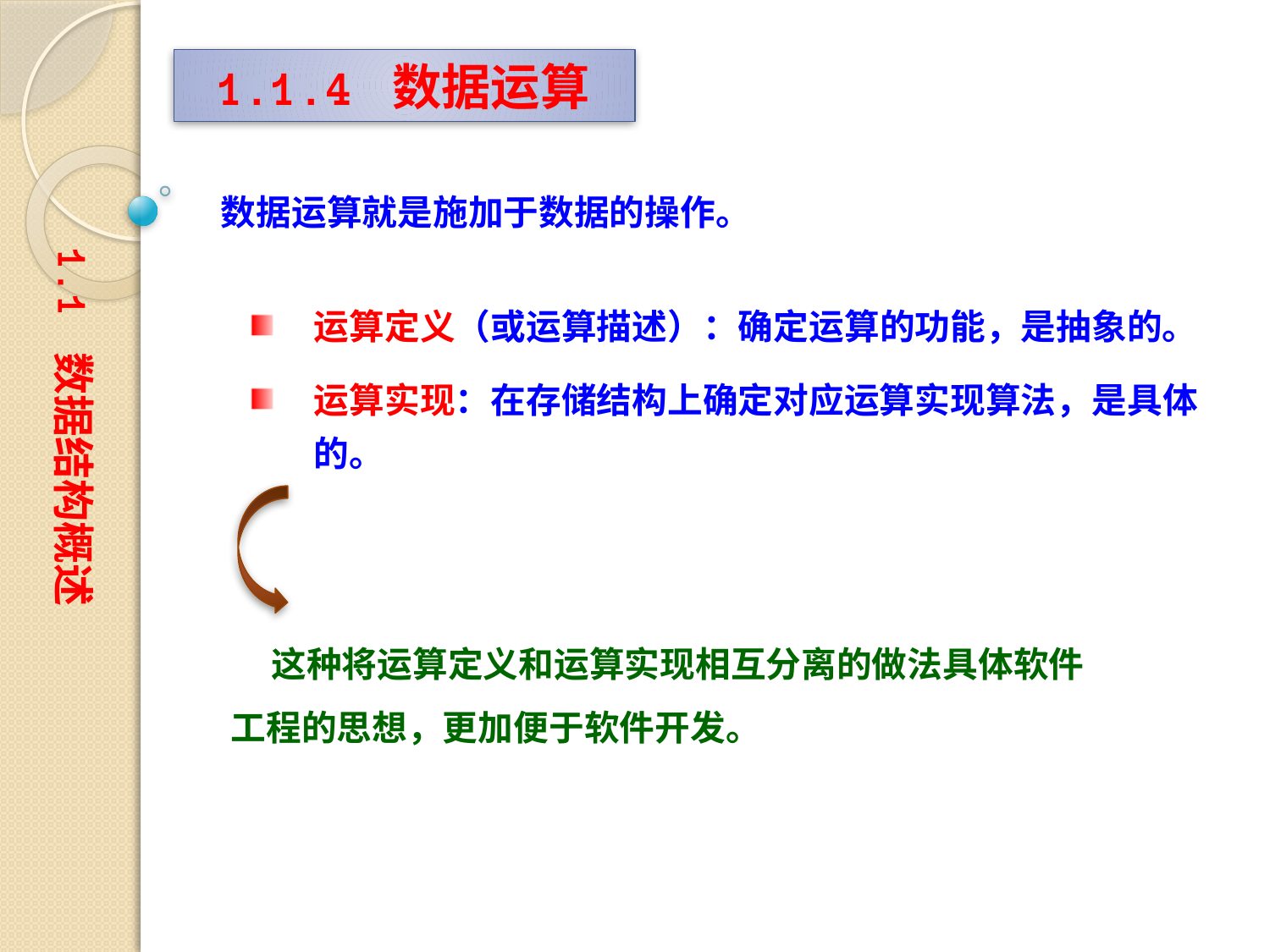

1.1.4 数据运算
数据运算就是施加于数据的操作。
1.1 数据结构概述
运算定义（或运算描述）：确定运算的功能，是抽象的。
运算实现：在存储结构上确定对应运算实现算法，是具体的。

    这种将运算定义和运算实现相互分离的做法具体软件工程的思想，更加便于软件开发。